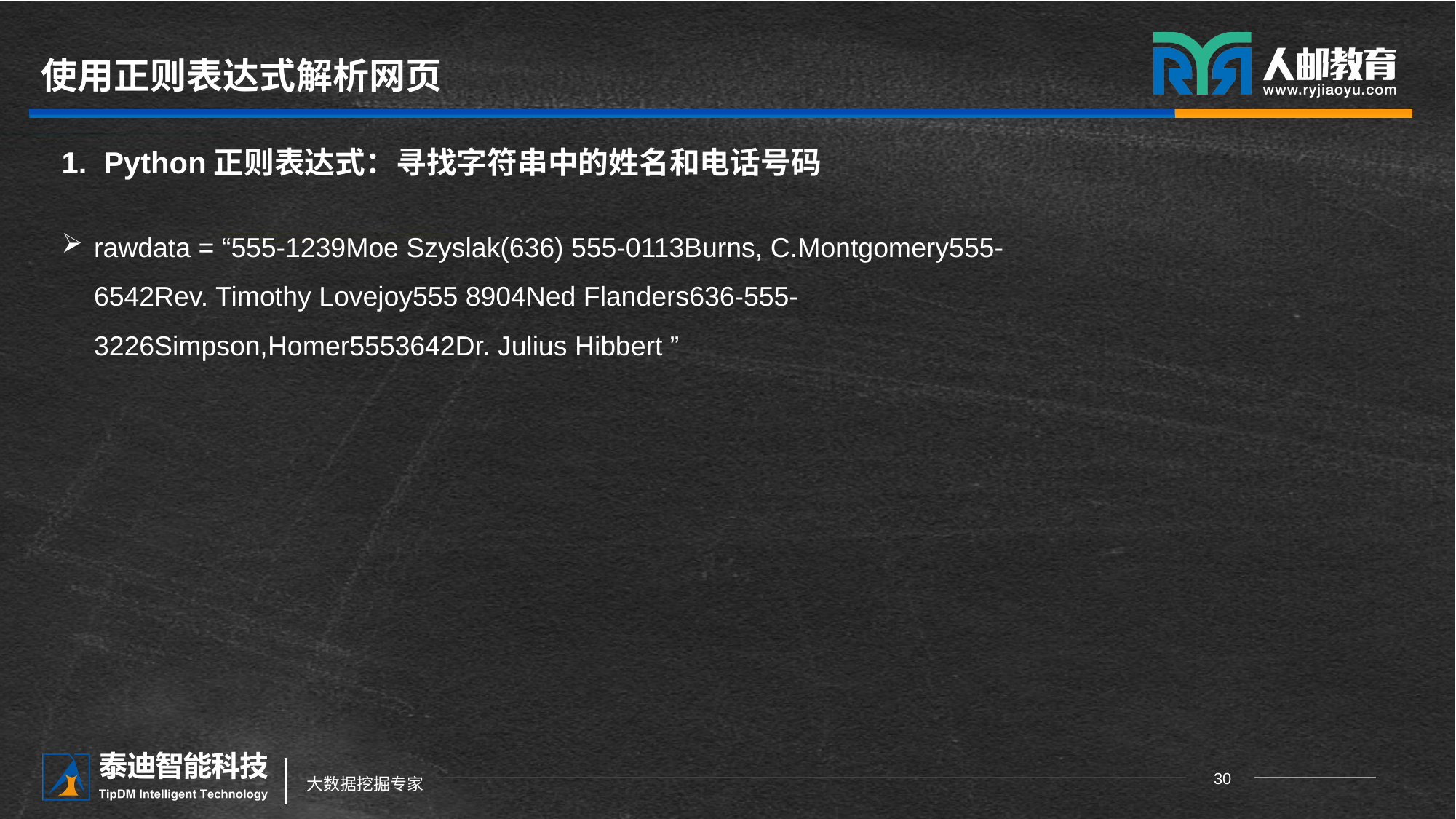

# 使用正则表达式解析网页
1.  Python正则表达式：寻找字符串中的姓名和电话号码
rawdata = “555-1239Moe Szyslak(636) 555-0113Burns, C.Montgomery555-6542Rev. Timothy Lovejoy555 8904Ned Flanders636-555-3226Simpson,Homer5553642Dr. Julius Hibbert ”